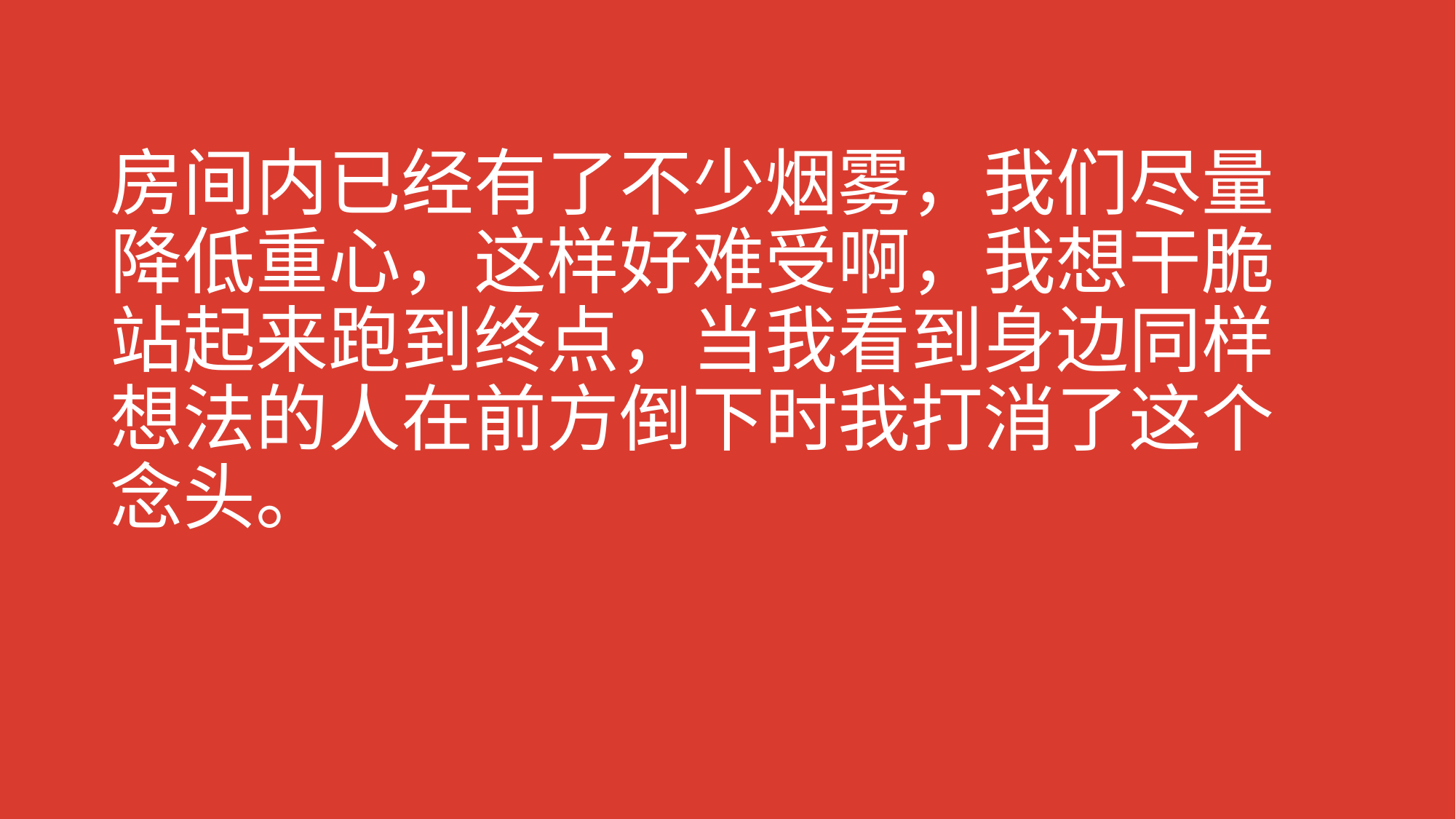

# 房间内已经有了不少烟雾，我们尽量降低重心，这样好难受啊，我想干脆站起来跑到终点，当我看到身边同样想法的人在前方倒下时我打消了这个念头。